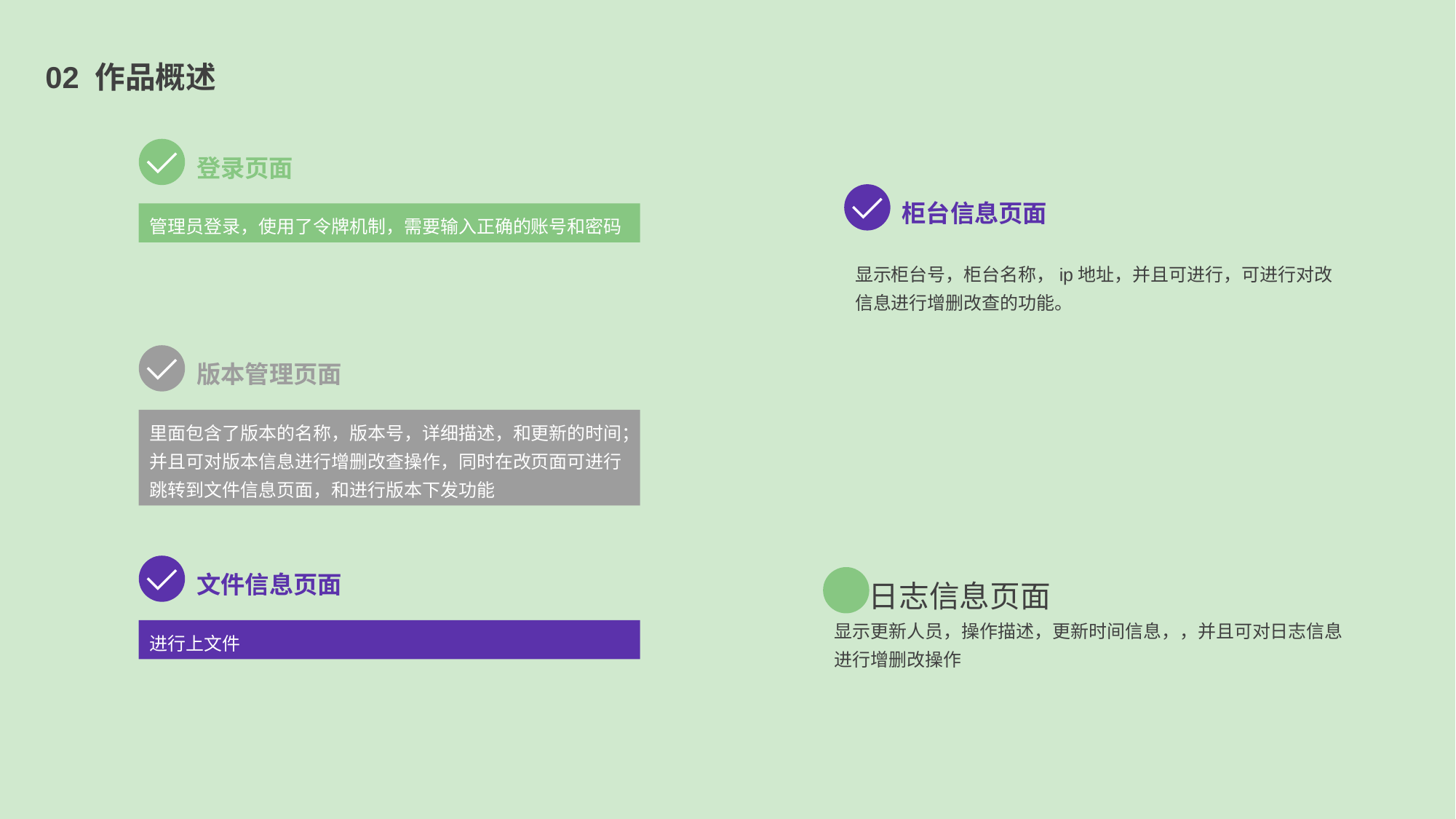

02 作品概述

登录页面
管理员登录，使用了令牌机制，需要输入正确的账号和密码

柜台信息页面
显示柜台号，柜台名称，ip地址，并且可进行，可进行对改信息进行增删改查的功能。

版本管理页面
里面包含了版本的名称，版本号，详细描述，和更新的时间；
并且可对版本信息进行增删改查操作，同时在改页面可进行跳转到文件信息页面，和进行版本下发功能

文件信息页面
进行上文件
    日志信息页面
显示更新人员，操作描述，更新时间信息，，并且可对日志信息进行增删改操作